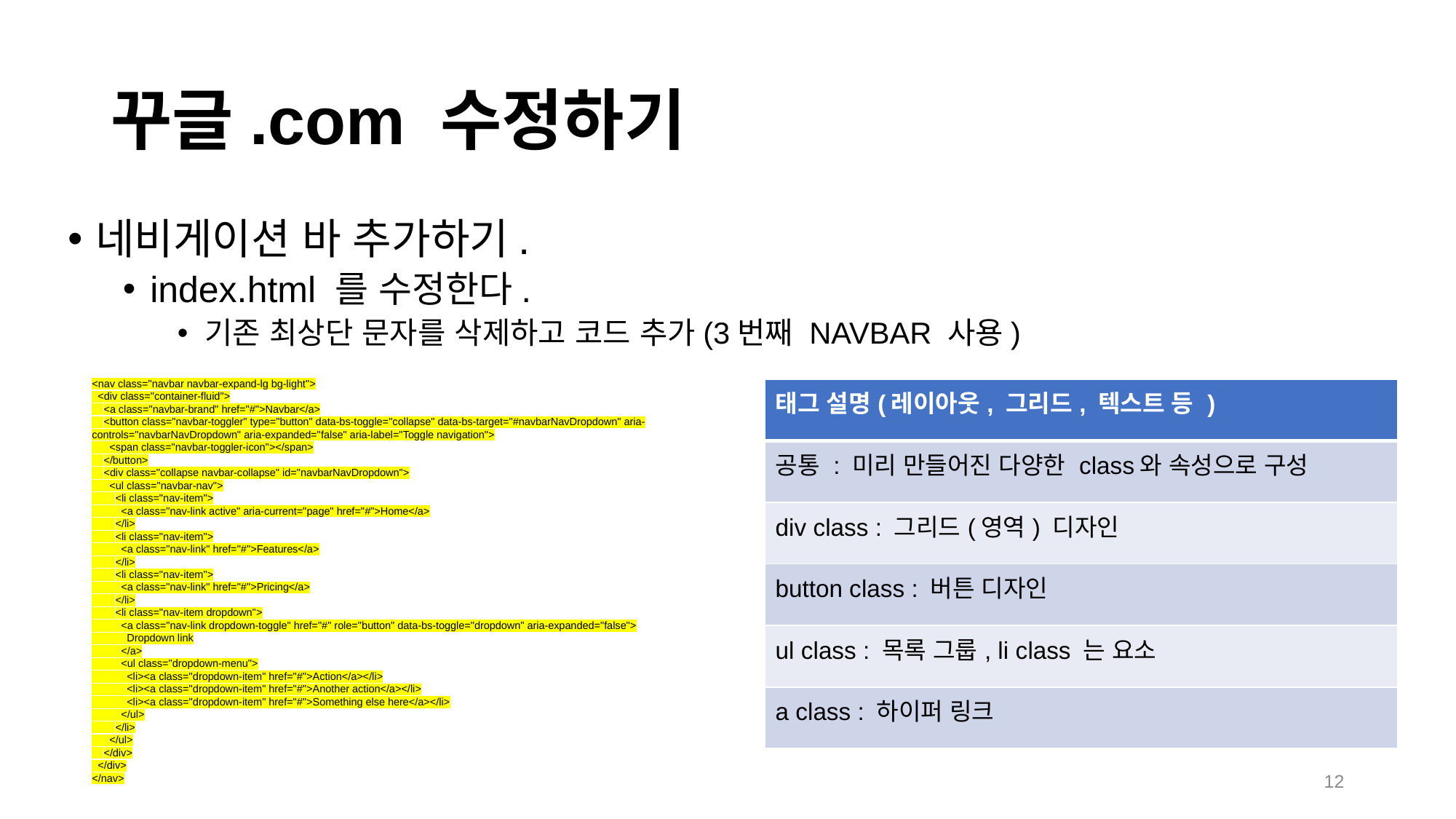

# 꾸글.com 수정하기
네비게이션 바 추가하기.
index.html 를 수정한다.
기존 최상단 문자를 삭제하고 코드 추가(3번째 NAVBAR 사용)

<nav class="navbar navbar-expand-lg bg-light">
  <div class="container-fluid">
    <a class="navbar-brand" href="#">Navbar</a>
    <button class="navbar-toggler" type="button" data-bs-toggle="collapse" data-bs-target="#navbarNavDropdown" aria-controls="navbarNavDropdown" aria-expanded="false" aria-label="Toggle navigation">
      <span class="navbar-toggler-icon"></span>
    </button>
    <div class="collapse navbar-collapse" id="navbarNavDropdown">
      <ul class="navbar-nav">
        <li class="nav-item">
          <a class="nav-link active" aria-current="page" href="#">Home</a>
        </li>
        <li class="nav-item">
          <a class="nav-link" href="#">Features</a>
        </li>
        <li class="nav-item">
          <a class="nav-link" href="#">Pricing</a>
        </li>
        <li class="nav-item dropdown">
          <a class="nav-link dropdown-toggle" href="#" role="button" data-bs-toggle="dropdown" aria-expanded="false">
            Dropdown link
          </a>
          <ul class="dropdown-menu">
            <li><a class="dropdown-item" href="#">Action</a></li>
            <li><a class="dropdown-item" href="#">Another action</a></li>
            <li><a class="dropdown-item" href="#">Something else here</a></li>
          </ul>
        </li>
      </ul>
    </div>
  </div>
</nav>
| 태그 설명(레이아웃, 그리드, 텍스트 등 ) |
| --- |
| 공통 : 미리 만들어진 다양한 class와 속성으로 구성 |
| div class : 그리드(영역) 디자인 |
| button class : 버튼 디자인 |
| ul class : 목록 그룹, li class 는 요소 |
| a class : 하이퍼 링크 |
12